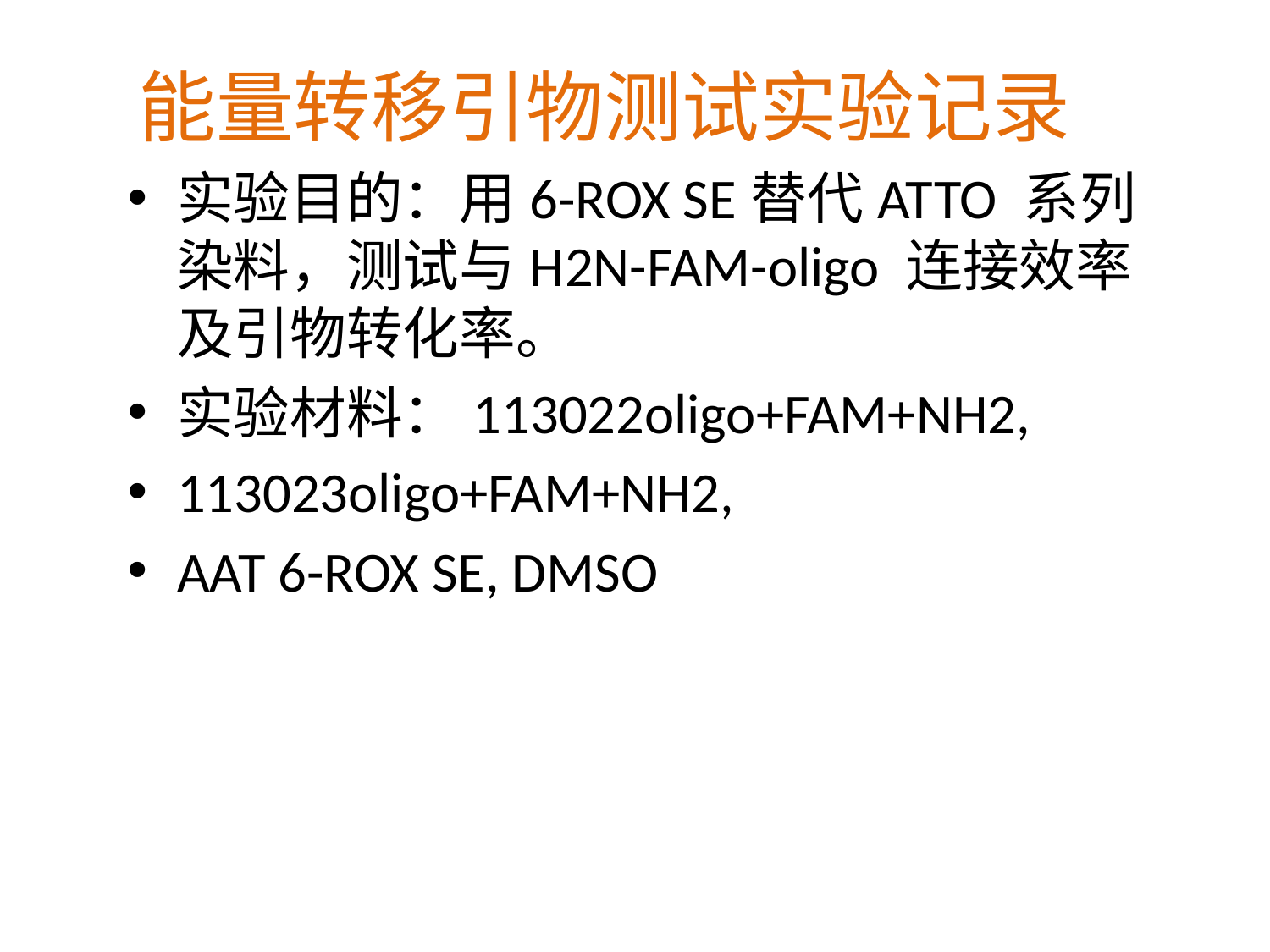

能量转移引物测试实验记录
实验目的：用6-ROX SE替代ATTO 系列染料，测试与H2N-FAM-oligo 连接效率及引物转化率。
实验材料：113022oligo+FAM+NH2,
113023oligo+FAM+NH2,
AAT 6-ROX SE, DMSO